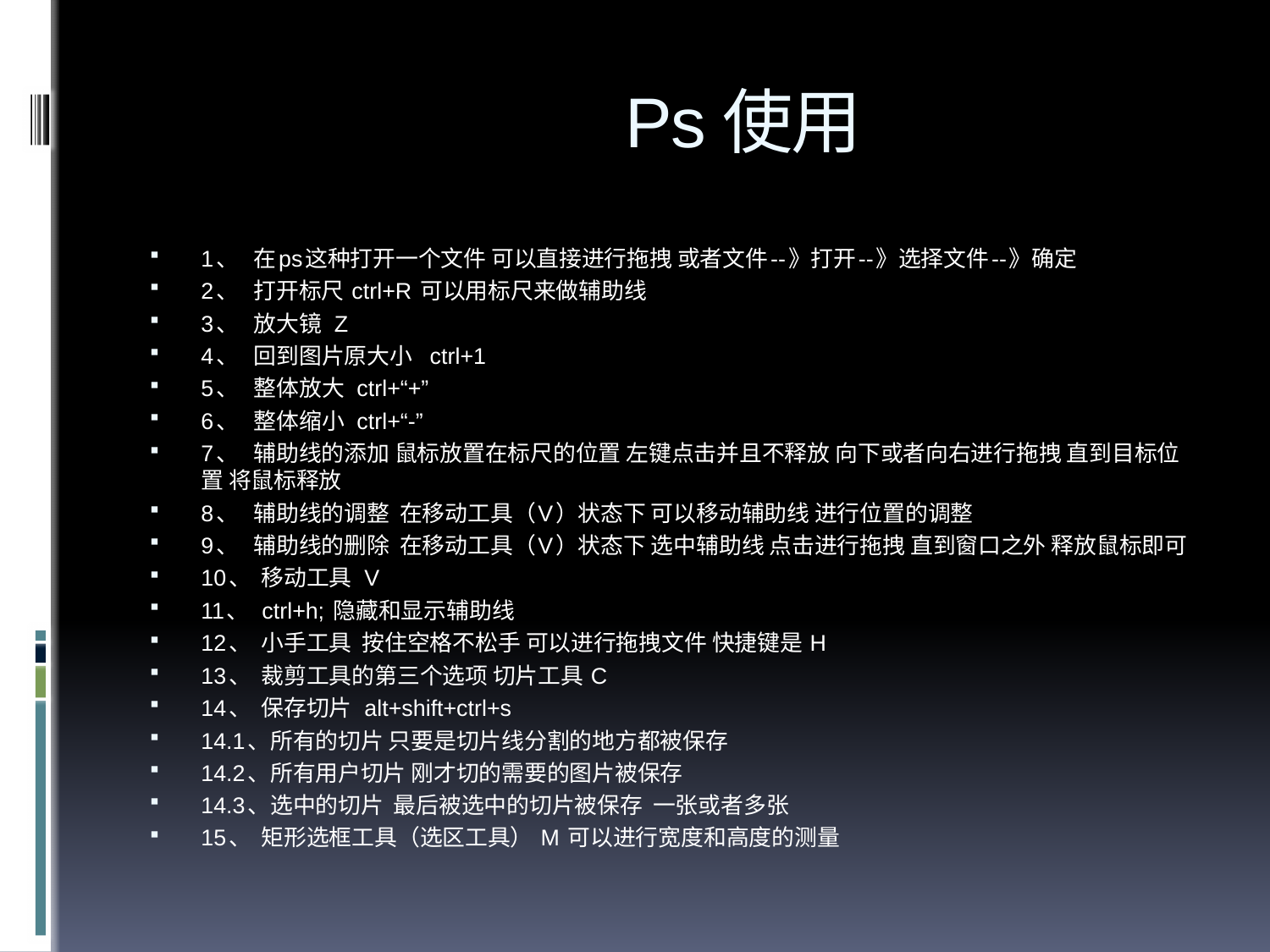

# Ps使用
1、   在ps这种打开一个文件 可以直接进行拖拽 或者文件--》打开--》选择文件--》确定
2、   打开标尺 ctrl+R 可以用标尺来做辅助线
3、   放大镜  Z
4、   回到图片原大小   ctrl+1
5、   整体放大  ctrl+“+”
6、   整体缩小  ctrl+“-”
7、   辅助线的添加 鼠标放置在标尺的位置 左键点击并且不释放 向下或者向右进行拖拽 直到目标位置 将鼠标释放
8、   辅助线的调整  在移动工具（V）状态下 可以移动辅助线 进行位置的调整
9、   辅助线的删除  在移动工具（V）状态下 选中辅助线 点击进行拖拽 直到窗口之外 释放鼠标即可
10、  移动工具  V
11、  ctrl+h; 隐藏和显示辅助线
12、  小手工具  按住空格不松手 可以进行拖拽文件 快捷键是 H
13、  裁剪工具的第三个选项 切片工具 C
14、  保存切片  alt+shift+ctrl+s
14.1、所有的切片 只要是切片线分割的地方都被保存
14.2、所有用户切片 刚才切的需要的图片被保存
14.3、选中的切片  最后被选中的切片被保存  一张或者多张
15、  矩形选框工具（选区工具） M 可以进行宽度和高度的测量